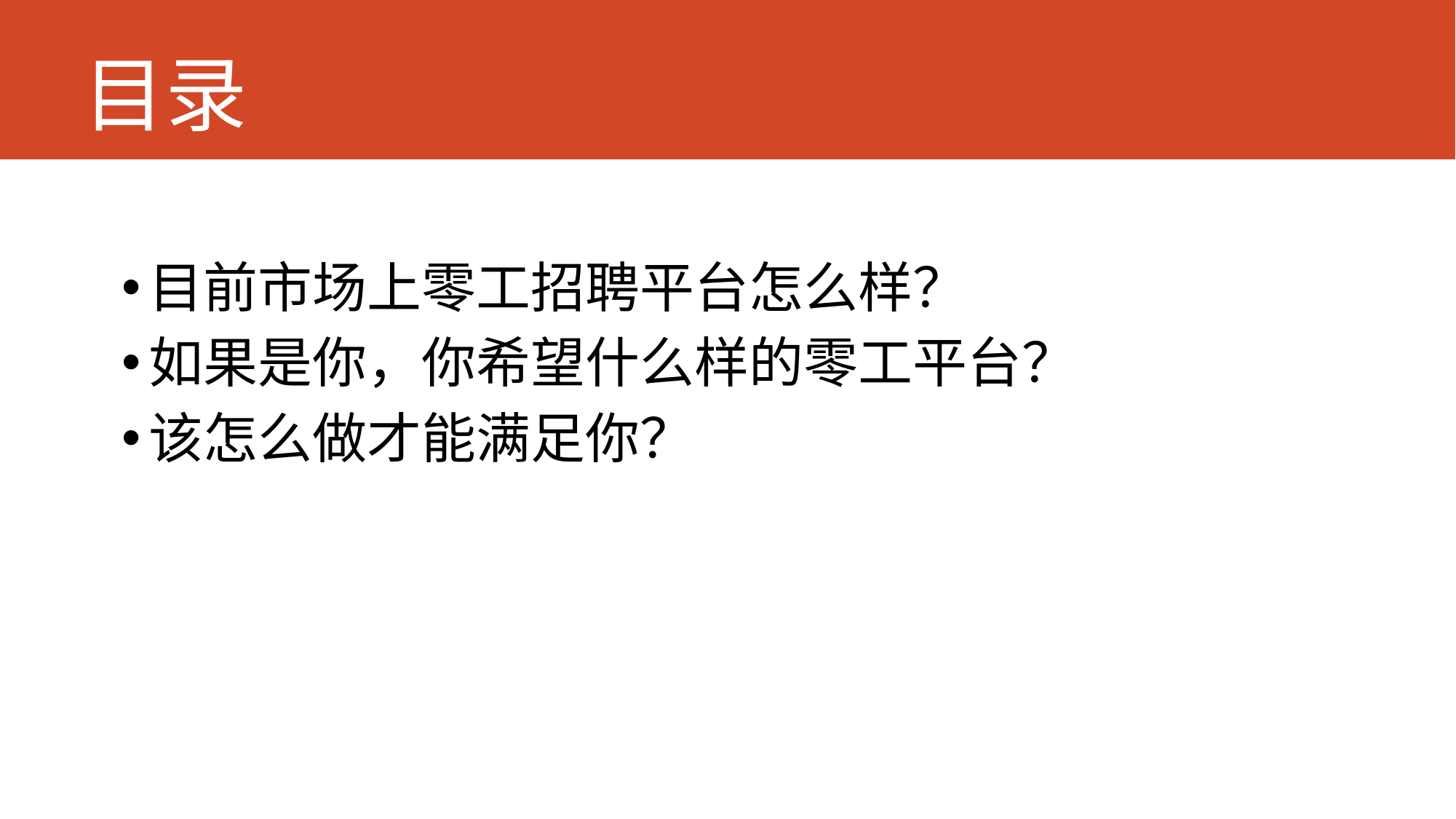

# 目录
目前市场上零工招聘平台怎么样？
如果是你，你希望什么样的零工平台？
该怎么做才能满足你？